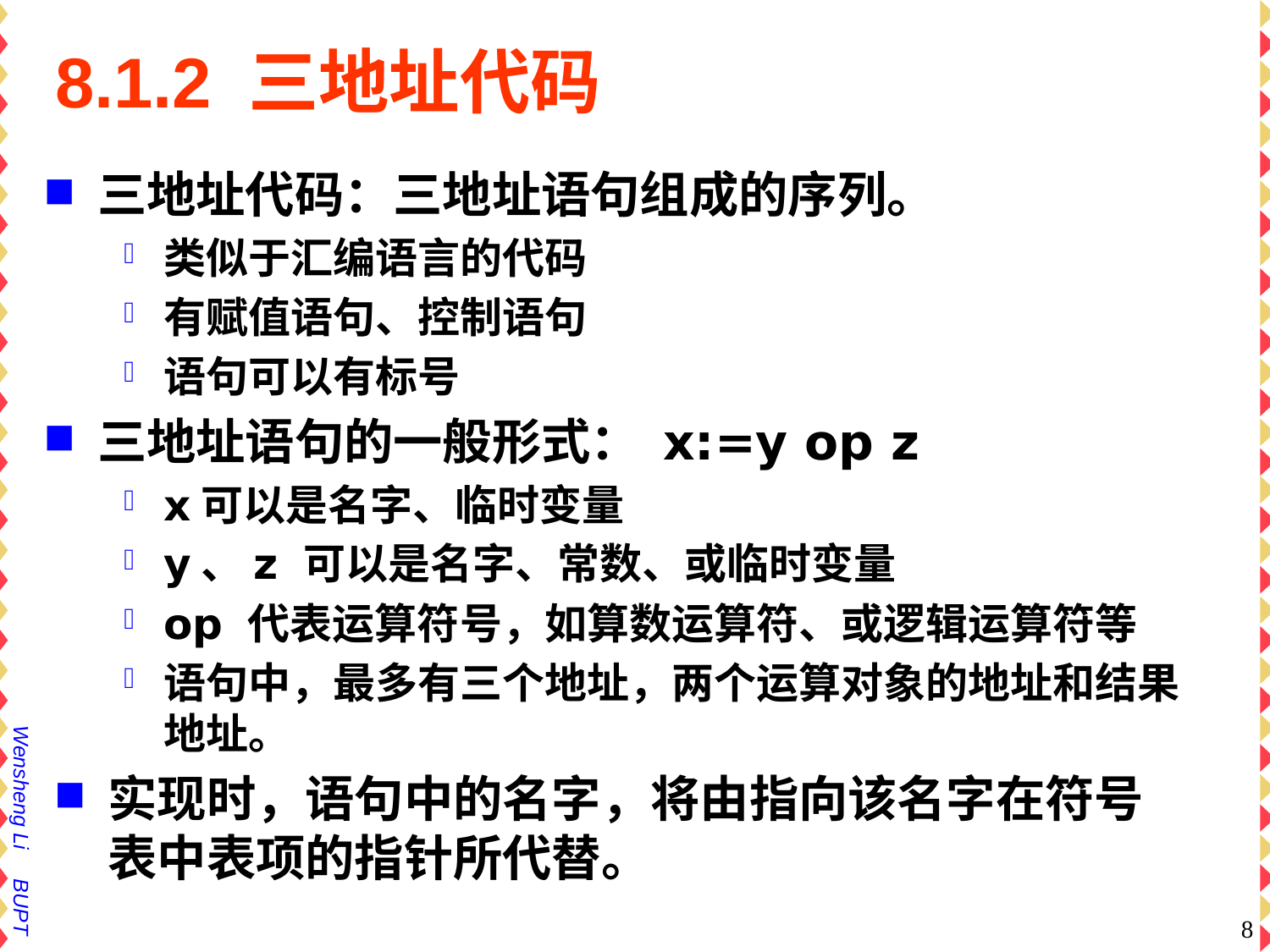

# 8.1.2 三地址代码
三地址代码：三地址语句组成的序列。
类似于汇编语言的代码
有赋值语句、控制语句
语句可以有标号
三地址语句的一般形式： x:=y op z
x可以是名字、临时变量
y、z 可以是名字、常数、或临时变量
op 代表运算符号，如算数运算符、或逻辑运算符等
语句中，最多有三个地址，两个运算对象的地址和结果地址。
实现时，语句中的名字，将由指向该名字在符号表中表项的指针所代替。
8